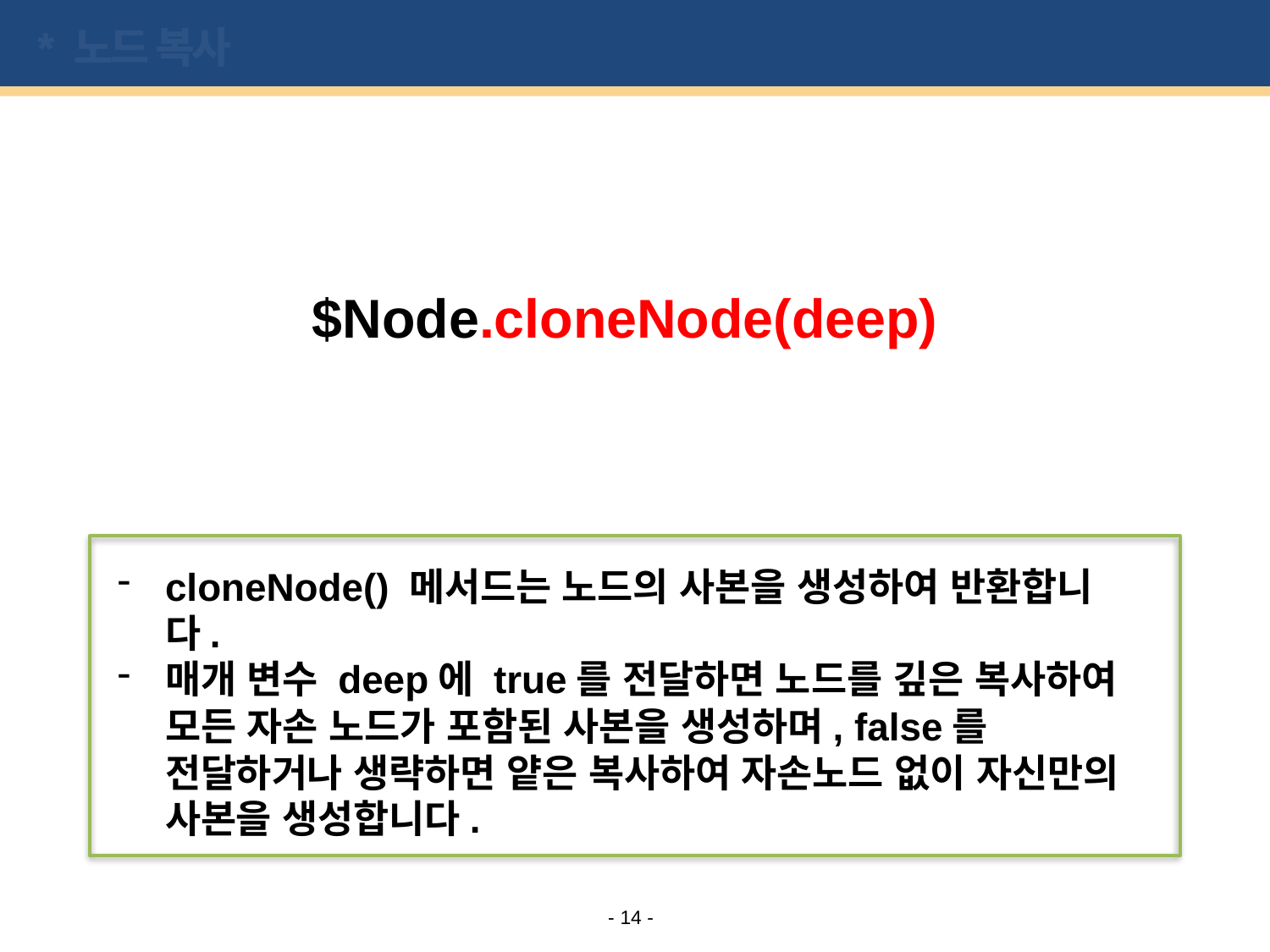

# * 노드 복사
$Node.cloneNode(deep)

cloneNode() 메서드는 노드의 사본을 생성하여 반환합니다.
매개 변수 deep에 true를 전달하면 노드를 깊은 복사하여 모든 자손 노드가 포함된 사본을 생성하며, false를 전달하거나 생략하면 얕은 복사하여 자손노드 없이 자신만의 사본을 생성합니다.